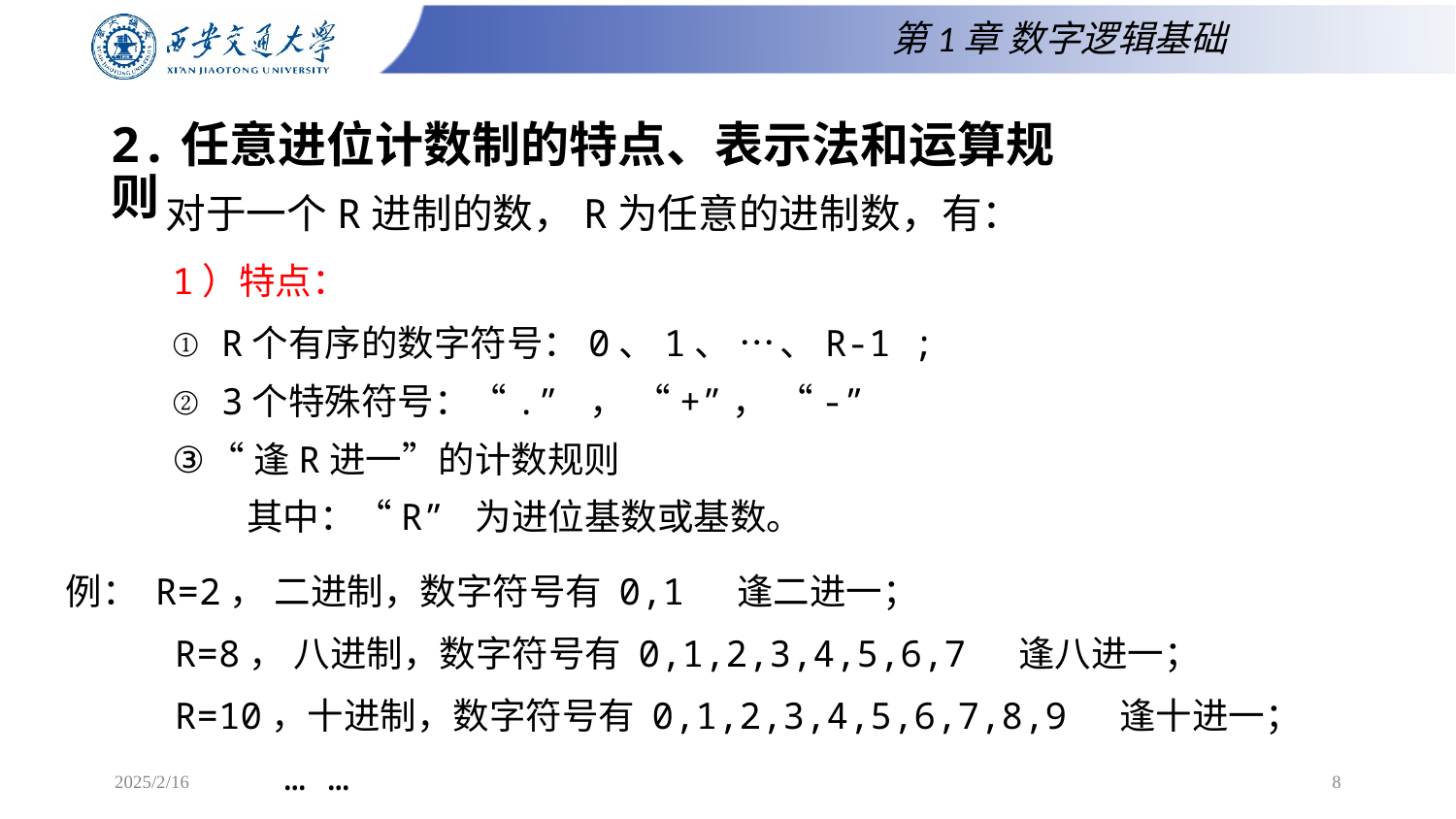

第1章 数字逻辑基础
2.任意进位计数制的特点、表示法和运算规则
# 对于一个R进制的数，R为任意的进制数，有：
1）特点：
 R个有序的数字符号：0、1、 … 、R-1 ;
 3个特殊符号：“.” ， “+”， “-”
“逢R进一”的计数规则
        其中：“R” 为进位基数或基数。
例： R=2， 二进制，数字符号有 0,1  逢二进一；
     R=8， 八进制，数字符号有 0,1,2,3,4,5,6,7  逢八进一；
     R=10，十进制，数字符号有 0,1,2,3,4,5,6,7,8,9  逢十进一；
          … …
2025/2/16
8